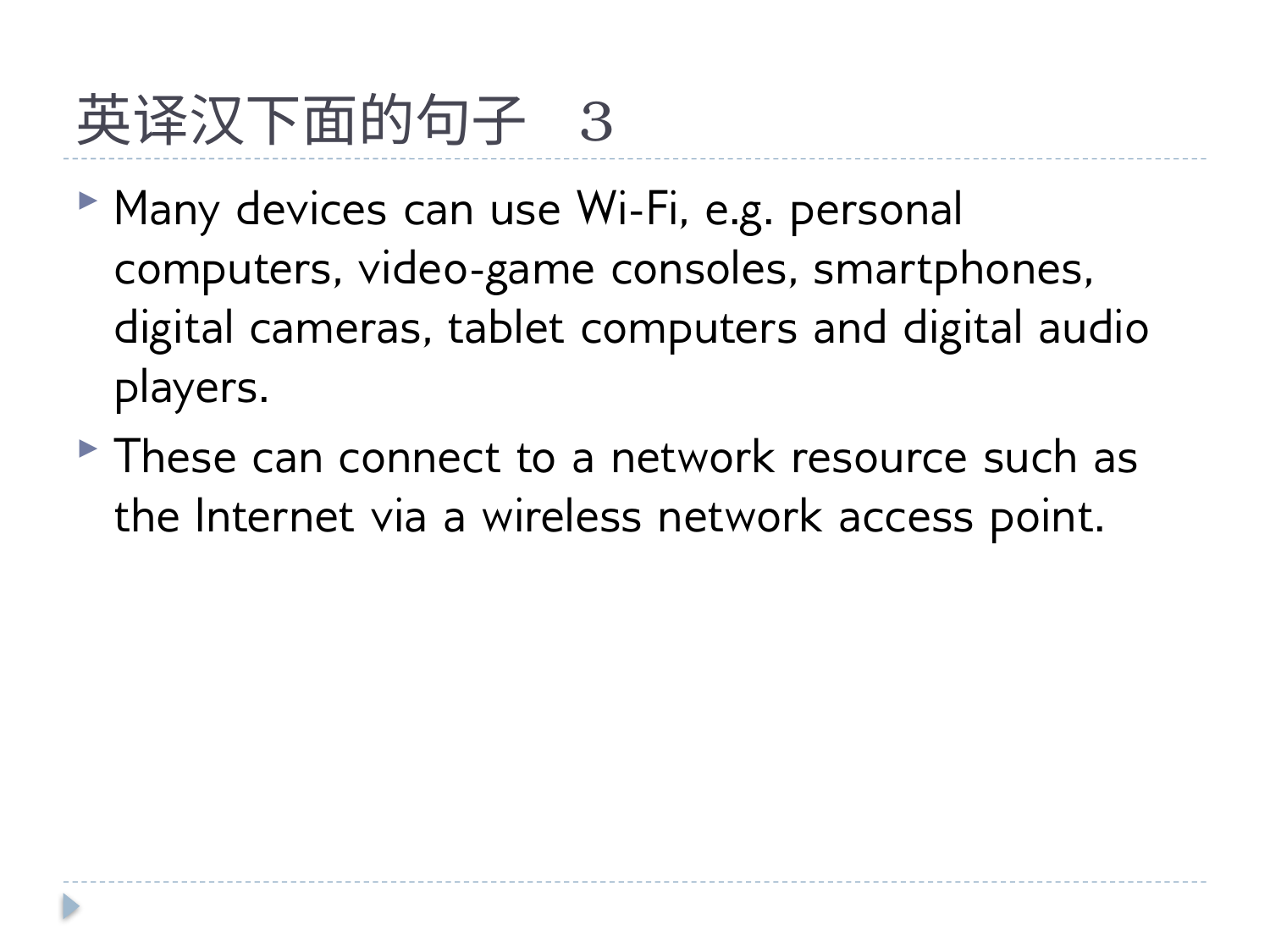

# 英译汉下面的句子   3
Many devices can use Wi-Fi, e.g. personal computers, video-game consoles, smartphones, digital cameras, tablet computers and digital audio players.
These can connect to a network resource such as the Internet via a wireless network access point.